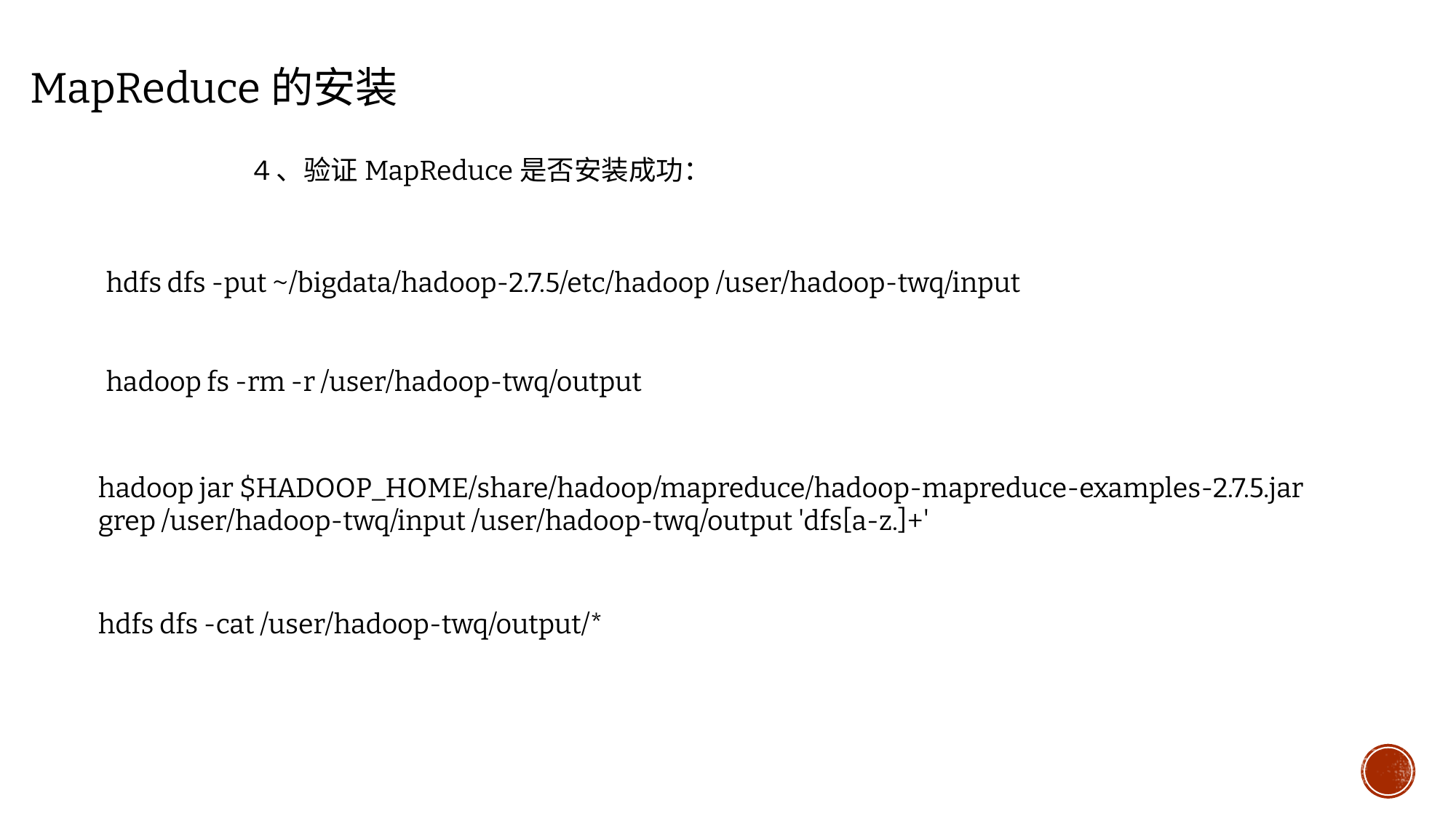

MapReduce的安装
4、验证MapReduce是否安装成功：
hdfs dfs -put ~/bigdata/hadoop-2.7.5/etc/hadoop /user/hadoop-twq/input
hadoop fs -rm -r /user/hadoop-twq/output
hadoop jar $HADOOP_HOME/share/hadoop/mapreduce/hadoop-mapreduce-examples-2.7.5.jar grep /user/hadoop-twq/input /user/hadoop-twq/output 'dfs[a-z.]+'
hdfs dfs -cat /user/hadoop-twq/output/*